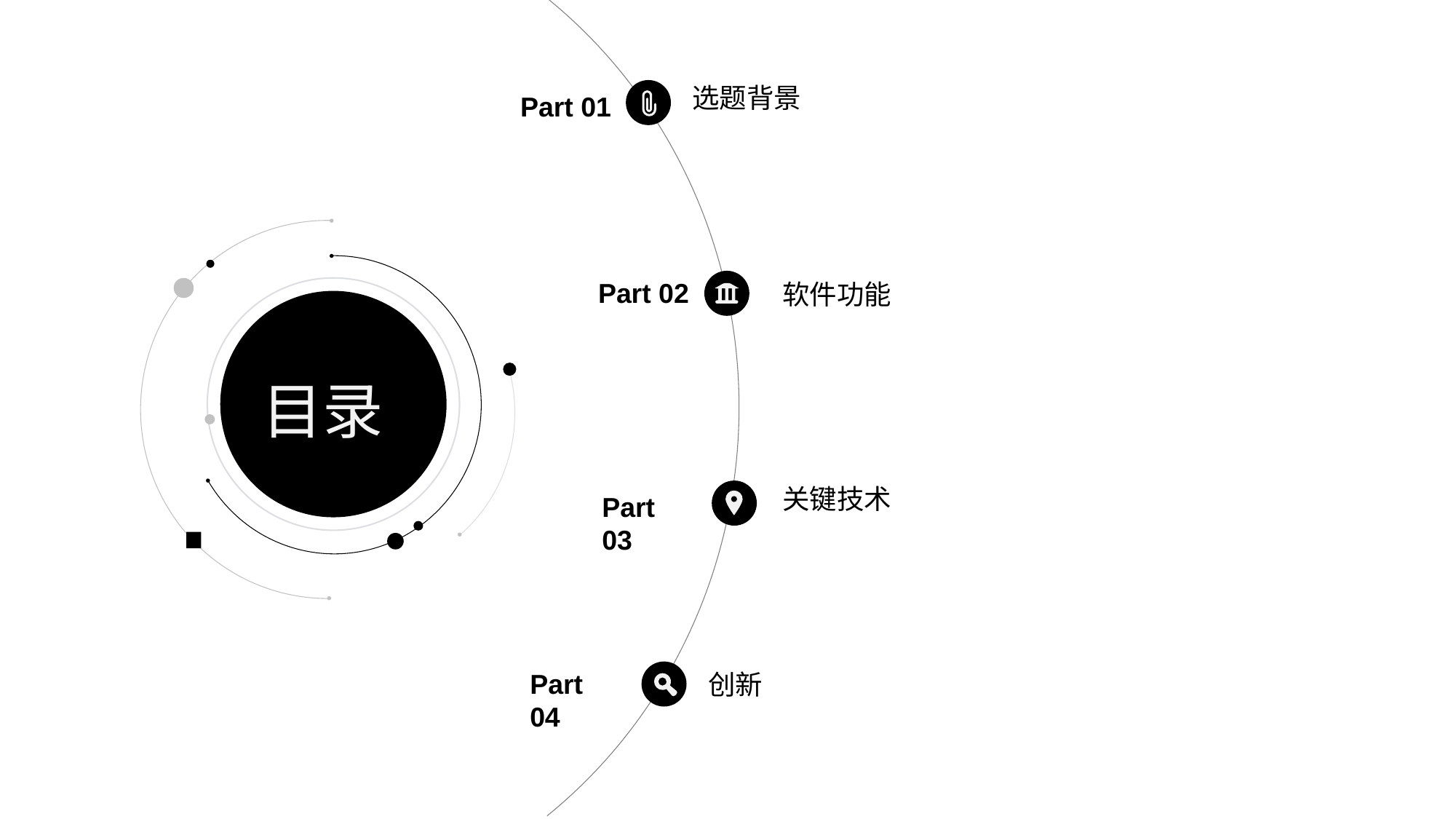

选题背景

Part 01

Part 02
软件功能

目录

关键技术

Part 03

Part 04

创新